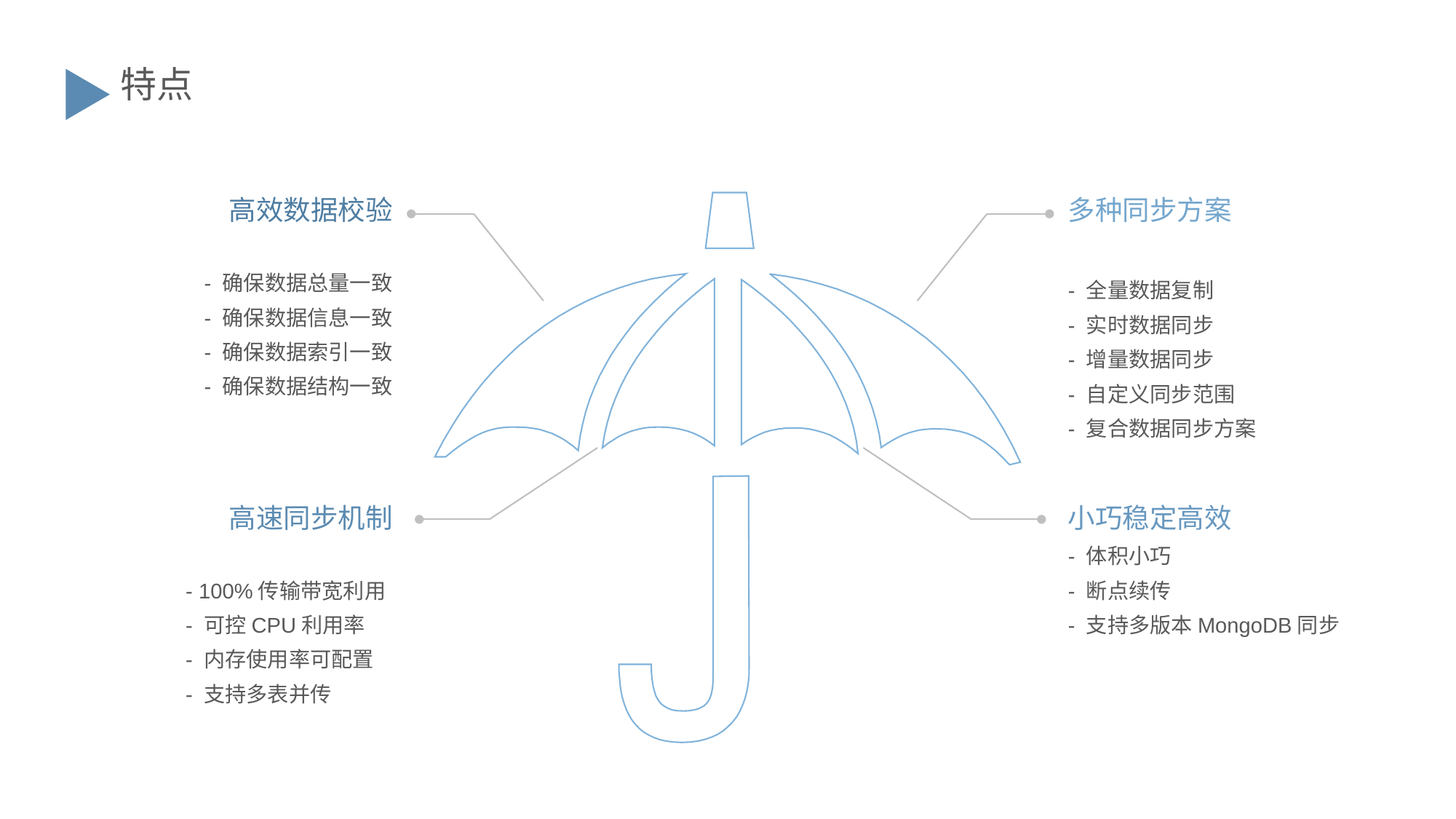

特点

高效数据校验

- 确保数据总量一致
- 确保数据信息一致
- 确保数据索引一致
- 确保数据结构一致
多种同步方案

- 全量数据复制
- 实时数据同步
- 增量数据同步
- 自定义同步范围
- 复合数据同步方案

高速同步机制

 	- 100%传输带宽利用
- 可控CPU利用率
- 内存使用率可配置
- 支持多表并传
小巧稳定高效
- 体积小巧
- 断点续传
- 支持多版本MongoDB同步